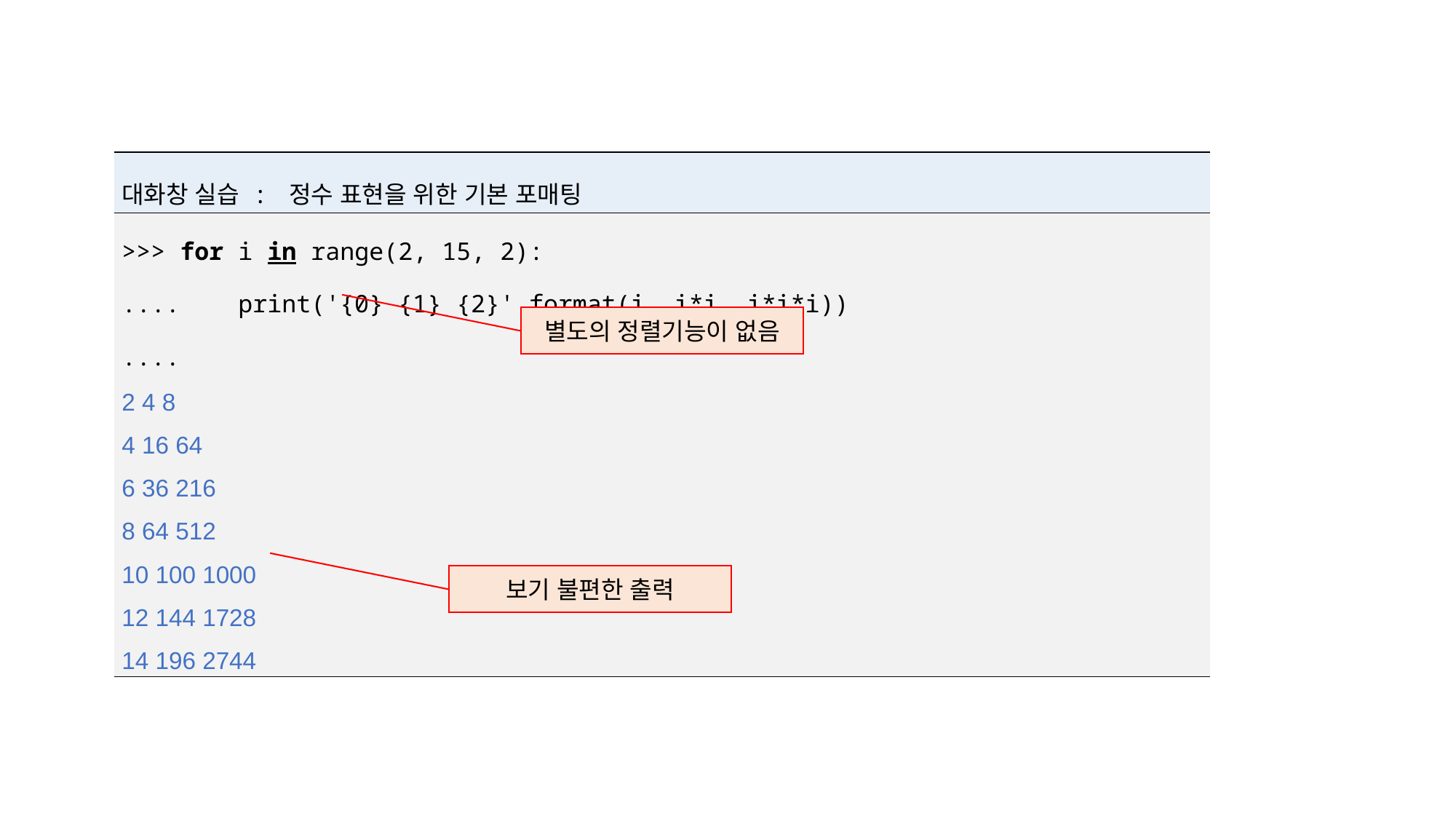

| 대화창 실습 : 정수 표현을 위한 기본 포매팅 |
| --- |
| >>> for i in range(2, 15, 2): .... print('{0} {1} {2}'.format(i, i\*i, i\*i\*i)) .... 2 4 8 4 16 64 6 36 216 8 64 512 10 100 1000 12 144 1728 14 196 2744 |
별도의 정렬기능이 없음
보기 불편한 출력